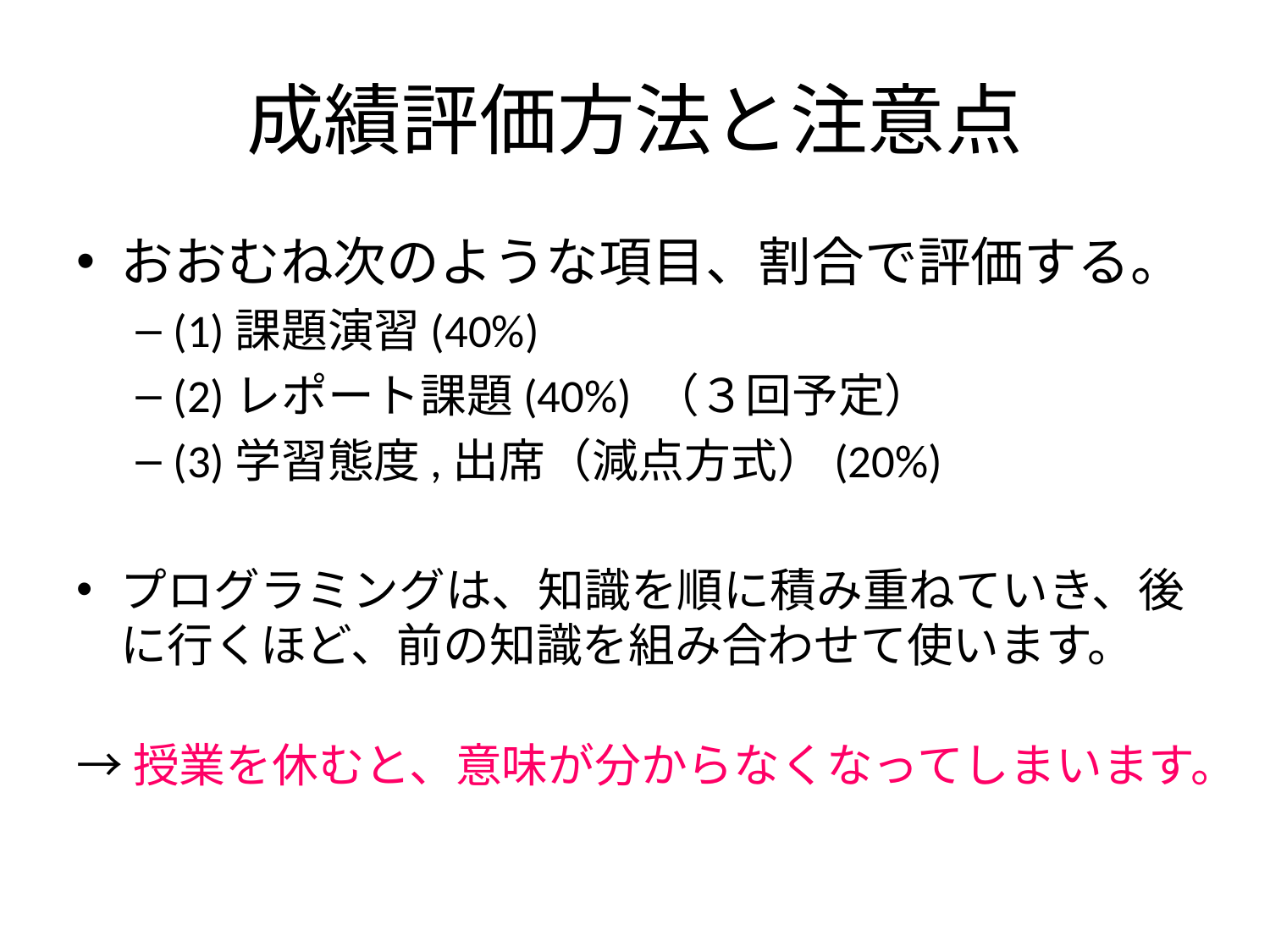

# 成績評価方法と注意点
おおむね次のような項目、割合で評価する。
(1)課題演習(40%)
(2)レポート課題(40%) （３回予定）
(3)学習態度,出席（減点方式）(20%)

プログラミングは、知識を順に積み重ねていき、後に行くほど、前の知識を組み合わせて使います。
→授業を休むと、意味が分からなくなってしまいます。